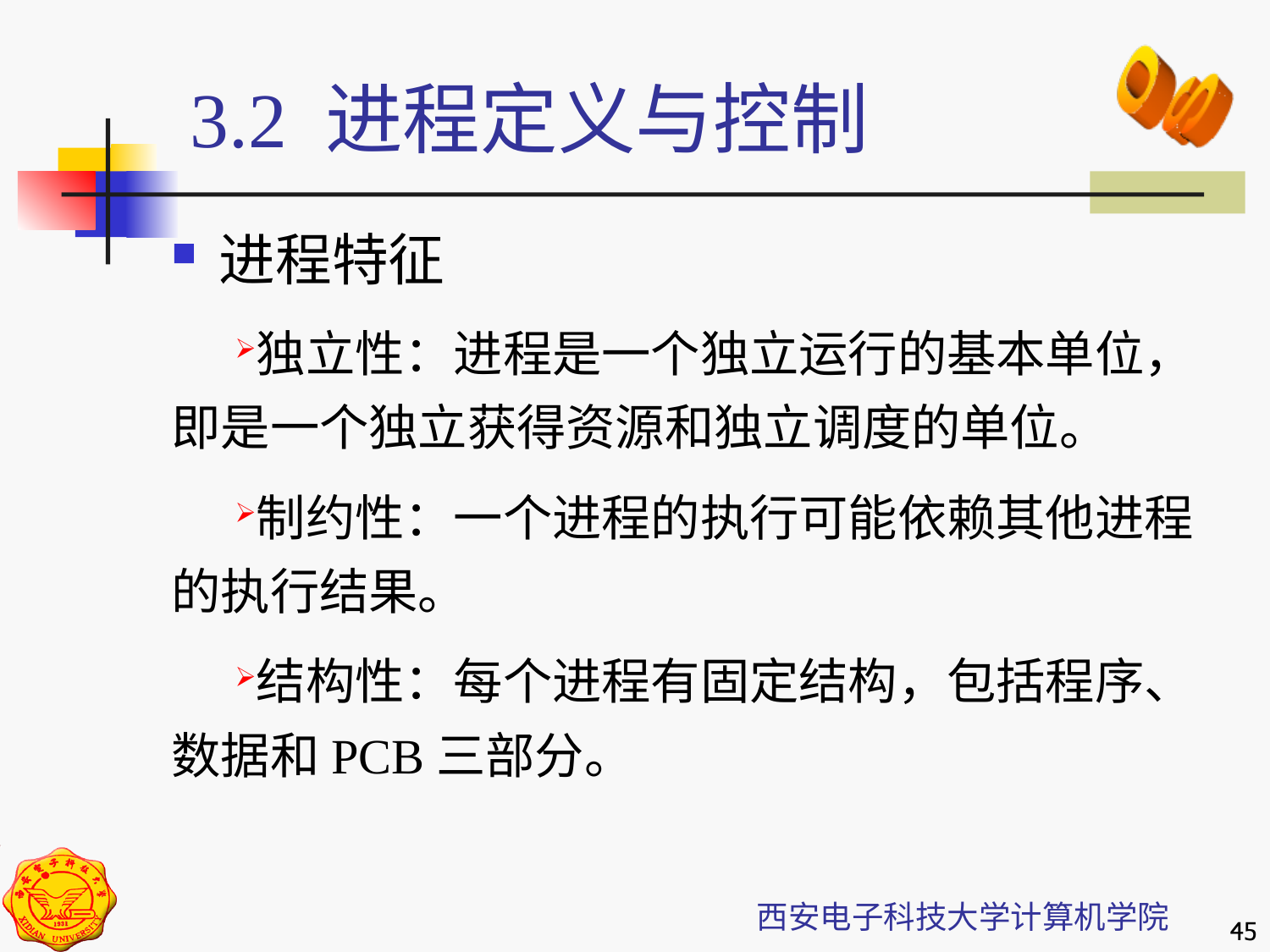

3.2 进程定义与控制
进程特征
独立性：进程是一个独立运行的基本单位，即是一个独立获得资源和独立调度的单位。
制约性：一个进程的执行可能依赖其他进程的执行结果。
结构性：每个进程有固定结构，包括程序、数据和PCB三部分。
45